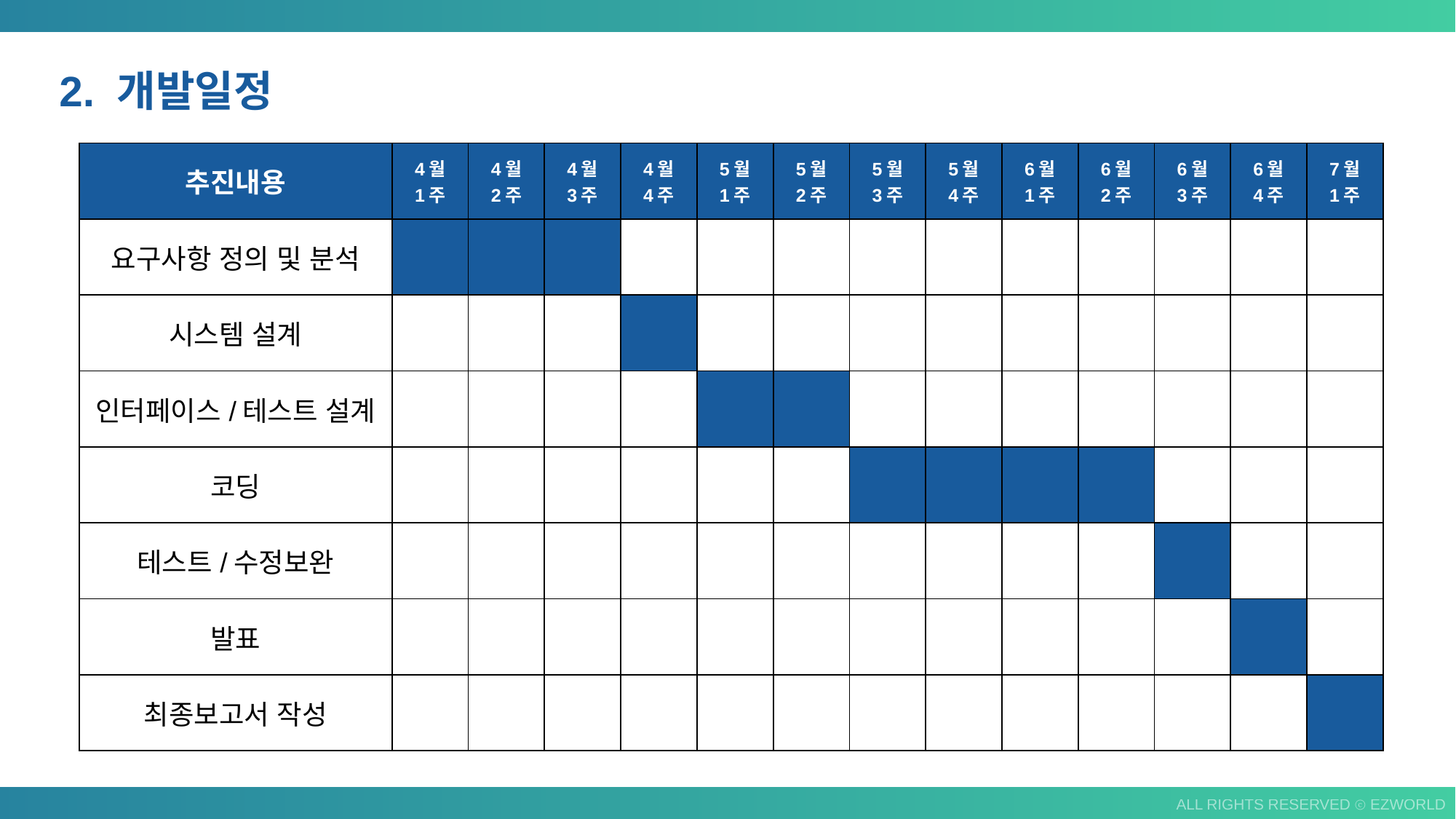

2. 개발일정
| 추진내용 | 4월 1주 | 4월 2주 | 4월 3주 | 4월 4주 | 5월 1주 | 5월 2주 | 5월 3주 | 5월 4주 | 6월 1주 | 6월 2주 | 6월 3주 | 6월 4주 | 7월 1주 |
| --- | --- | --- | --- | --- | --- | --- | --- | --- | --- | --- | --- | --- | --- |
| 요구사항 정의 및 분석 |  |  |  |  |  |  |  |  |  |  |  |  |  |
| 시스템 설계 |  |  |  |  |  |  |  |  |  |  |  |  |  |
| 인터페이스/테스트 설계 |  |  |  |  |  |  |  |  |  |  |  |  |  |
| 코딩 |  |  |  |  |  |  |  |  |  |  |  |  |  |
| 테스트/수정보완 |  |  |  |  |  |  |  |  |  |  |  |  |  |
| 발표 |  |  |  |  |  |  |  |  |  |  |  |  |  |
| 최종보고서 작성 |  |  |  |  |  |  |  |  |  |  |  |  |  |